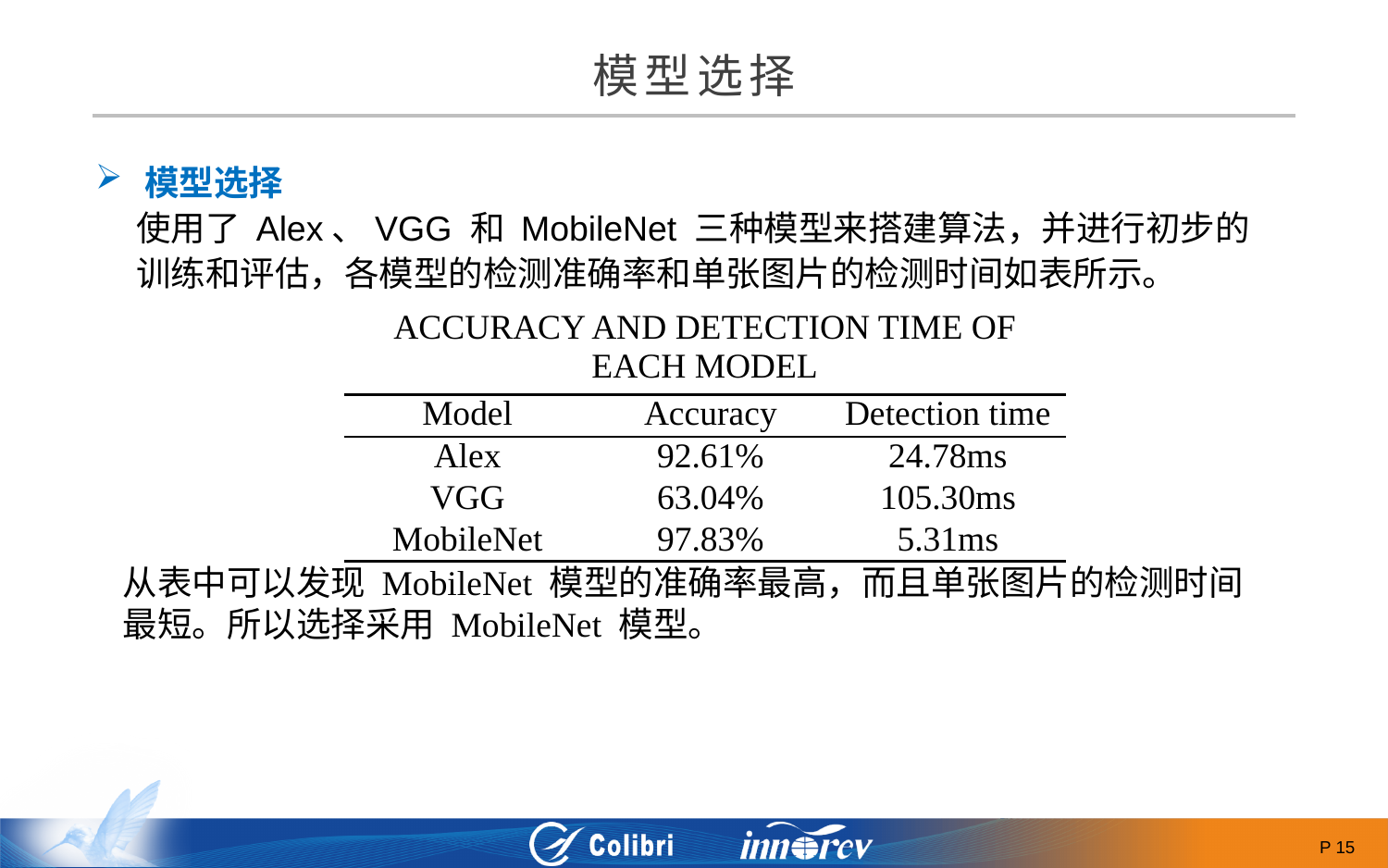

模型选择
 模型选择
使用了 Alex、VGG 和 MobileNet 三种模型来搭建算法，并进行初步的训练和评估，各模型的检测准确率和单张图片的检测时间如表所示。
| Accuracy and detection time of each model |  |  |
| --- | --- | --- |
| Model | Accuracy | Detection time |
| Alex | 92.61% | 24.78ms |
| VGG | 63.04% | 105.30ms |
| MobileNet | 97.83% | 5.31ms |
从表中可以发现 MobileNet 模型的准确率最高，而且单张图片的检测时间最短。所以选择采用 MobileNet 模型。